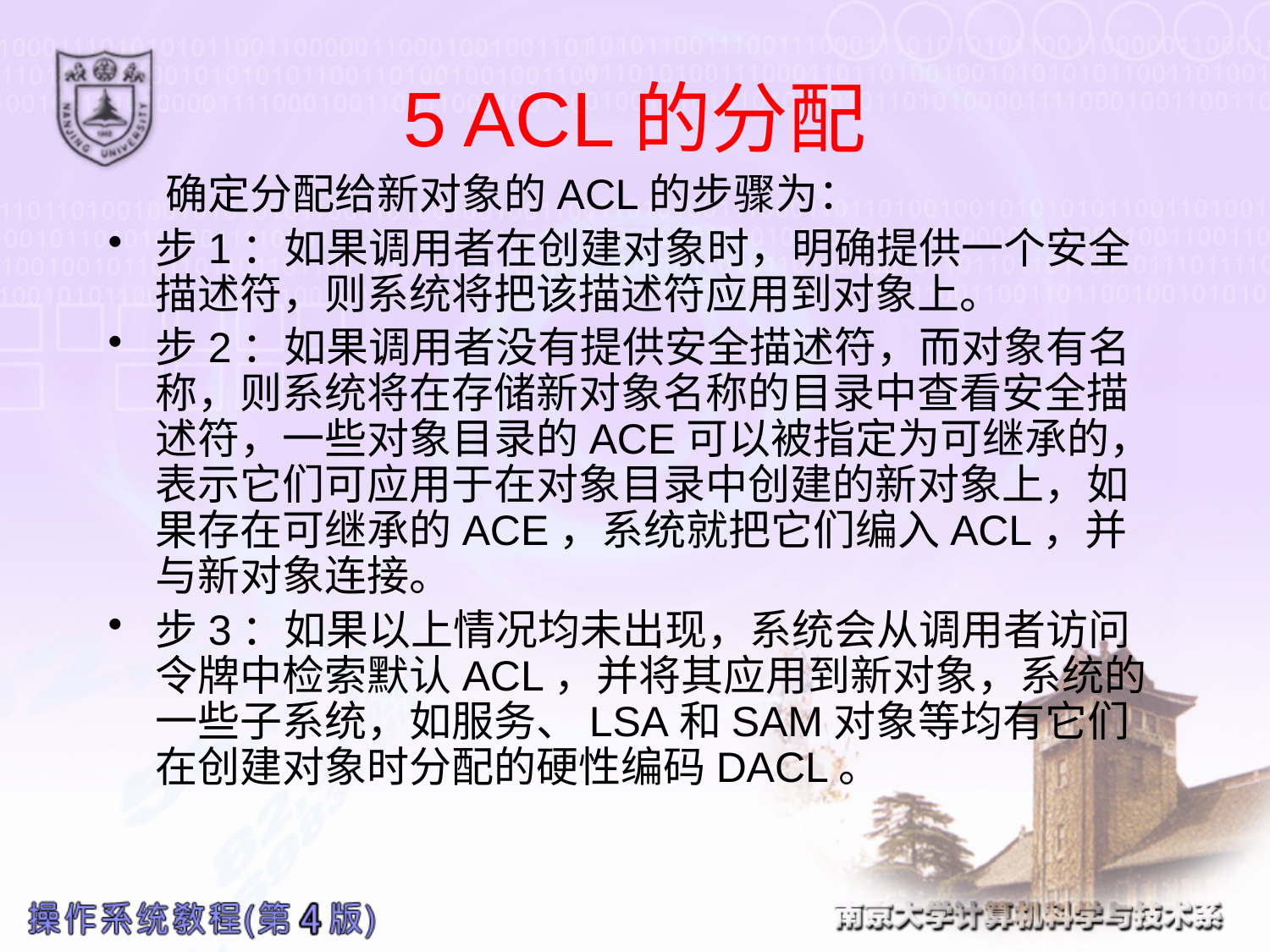

# 5 ACL的分配
     确定分配给新对象的ACL的步骤为：
步1：如果调用者在创建对象时，明确提供一个安全描述符，则系统将把该描述符应用到对象上。
步2：如果调用者没有提供安全描述符，而对象有名称，则系统将在存储新对象名称的目录中查看安全描述符，一些对象目录的ACE可以被指定为可继承的，表示它们可应用于在对象目录中创建的新对象上，如果存在可继承的ACE，系统就把它们编入ACL，并与新对象连接。
步3：如果以上情况均未出现，系统会从调用者访问令牌中检索默认ACL，并将其应用到新对象，系统的一些子系统，如服务、LSA和SAM对象等均有它们在创建对象时分配的硬性编码DACL。